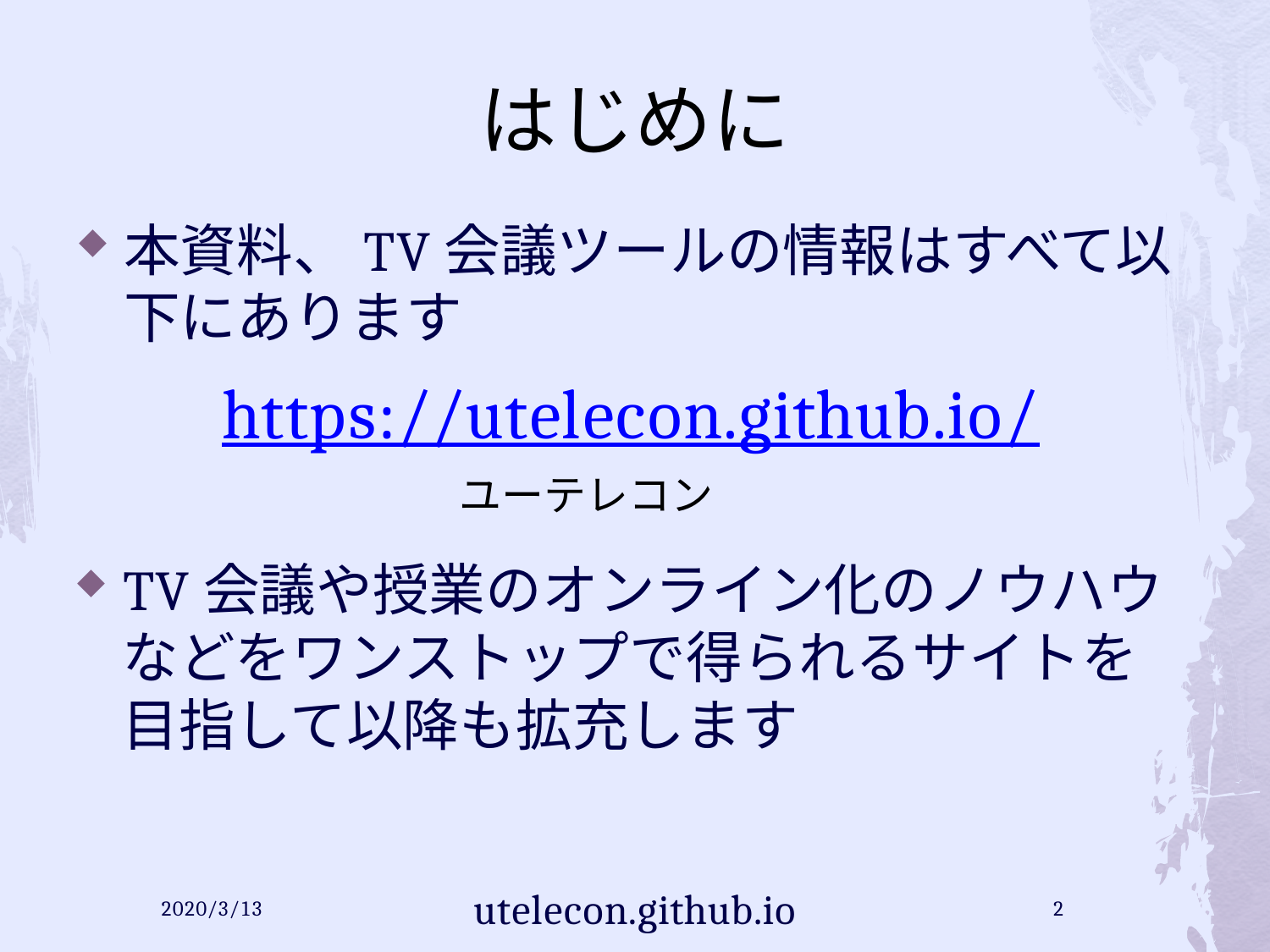

# はじめに
本資料、TV会議ツールの情報はすべて以下にあります
https://utelecon.github.io/
ユーテレコン
TV会議や授業のオンライン化のノウハウなどをワンストップで得られるサイトを目指して以降も拡充します
2020/3/13
utelecon.github.io
2